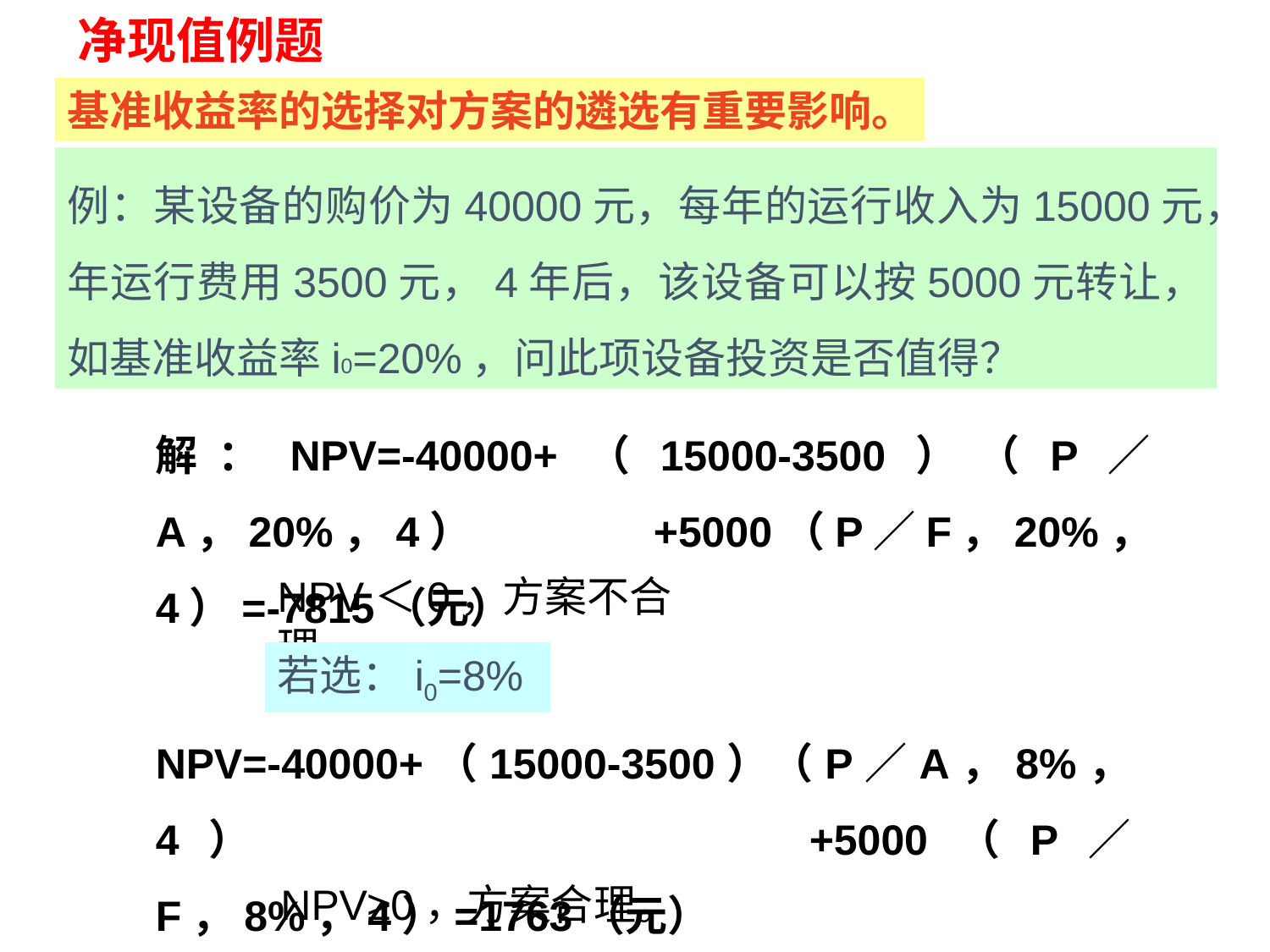

净现值例题
基准收益率的选择对方案的遴选有重要影响。
例：某设备的购价为40000元，每年的运行收入为15000元，年运行费用3500元，4年后，该设备可以按5000元转让，如基准收益率i0=20%，问此项设备投资是否值得？
解：NPV=-40000+（15000-3500）（P／A，20%，4）                  +5000（P／F，20%，4）=-7815（元）
NPV＜0，方案不合理。
若选：i0=8%
NPV=-40000+（15000-3500）（P／A，8%，4）                  +5000（P／F，8%，4）=1763（元）
NPV≥0，方案合理。